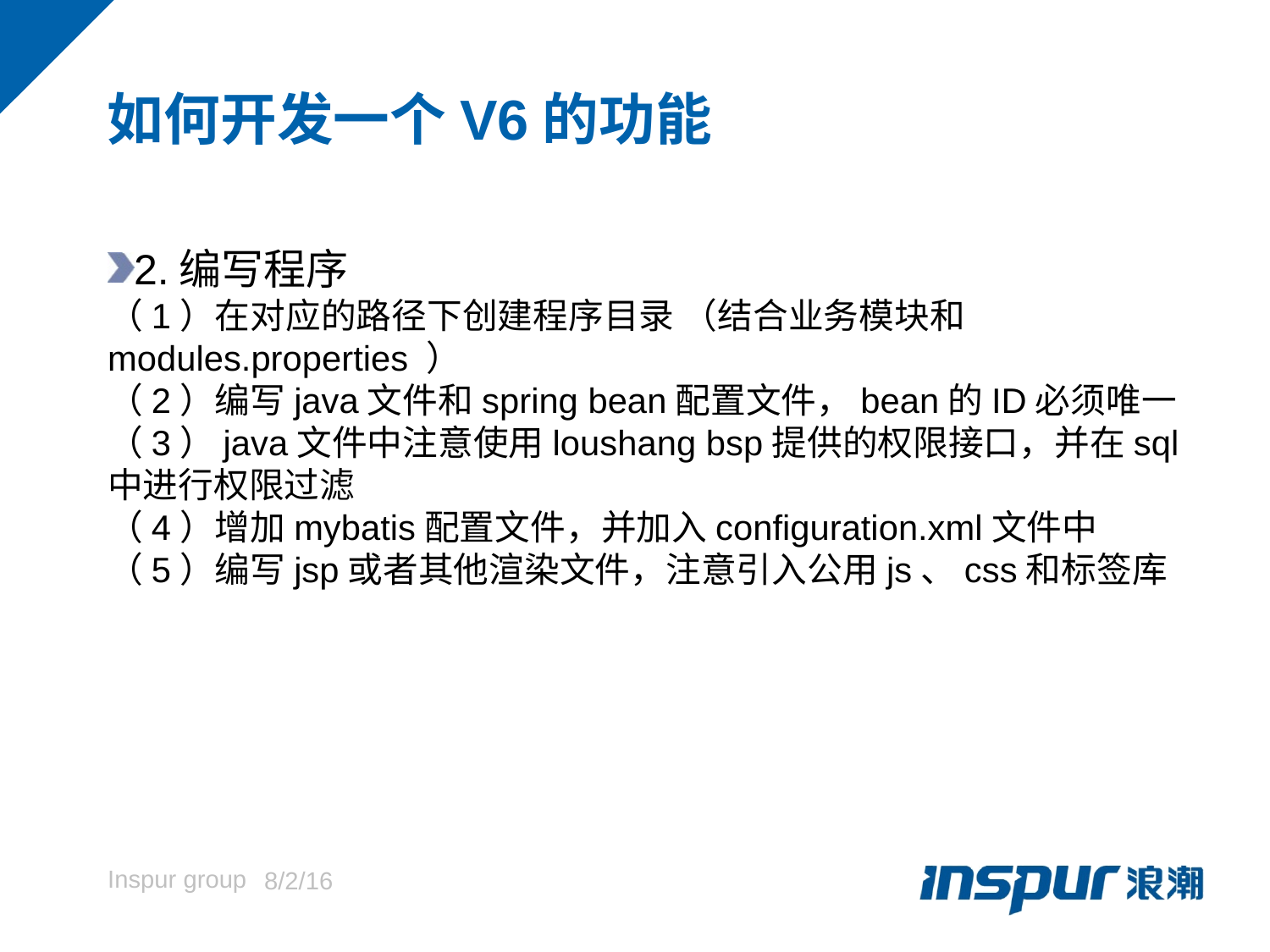

如何开发一个V6的功能
2.编写程序
（1）在对应的路径下创建程序目录 （结合业务模块和 modules.properties ）
（2）编写java文件和spring bean配置文件，bean的ID必须唯一
（3）java文件中注意使用loushang bsp提供的权限接口，并在sql中进行权限过滤
（4）增加mybatis配置文件，并加入configuration.xml文件中
（5）编写jsp或者其他渲染文件，注意引入公用js、css和标签库
Inspur group
8/2/16